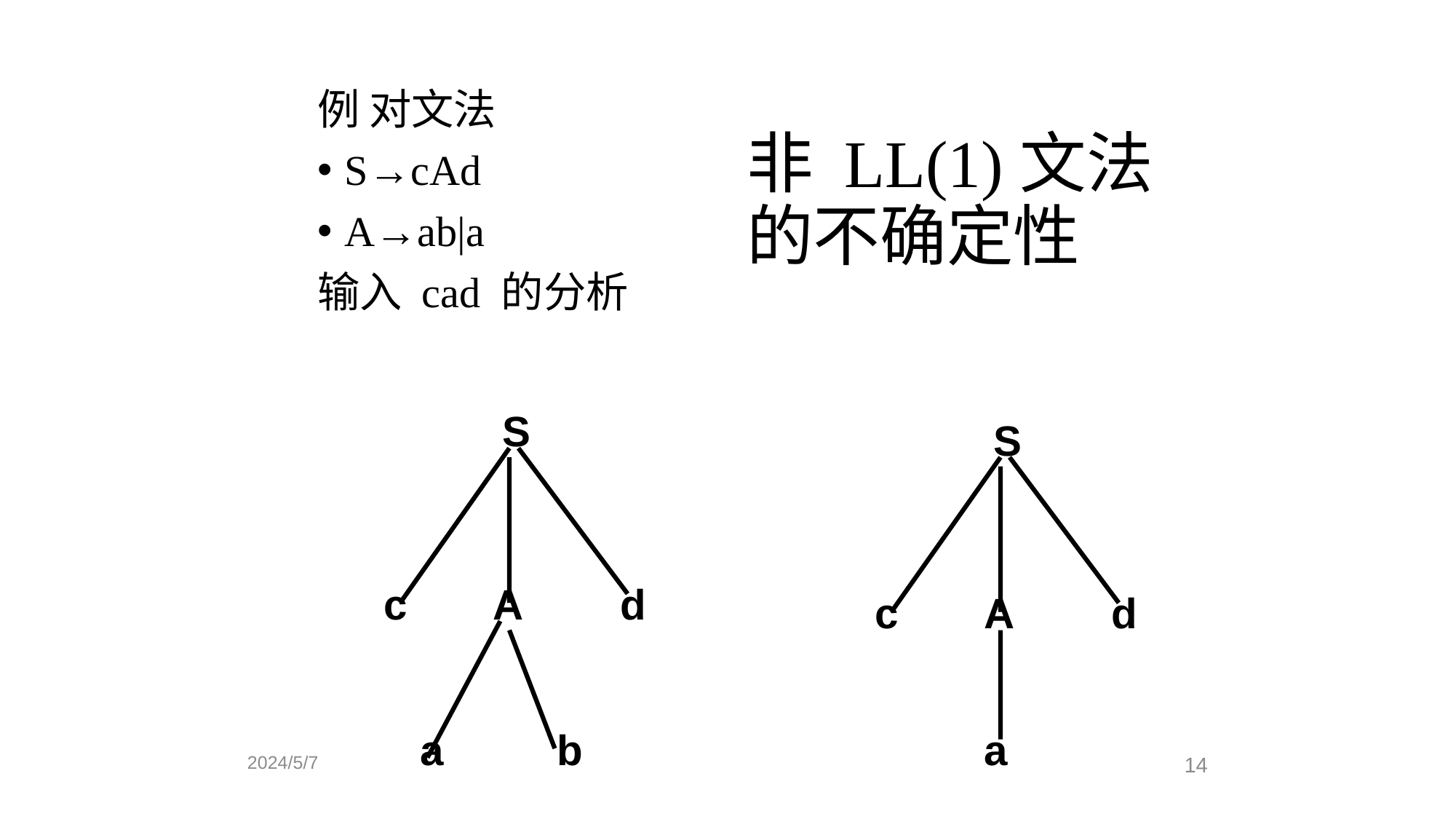

例 对文法
S→cAd
A→ab|a
输入 cad 的分析
非 LL(1)文法的不确定性
S
c
A
d
a
b

S
c
A
d
a

2024/5/7
14